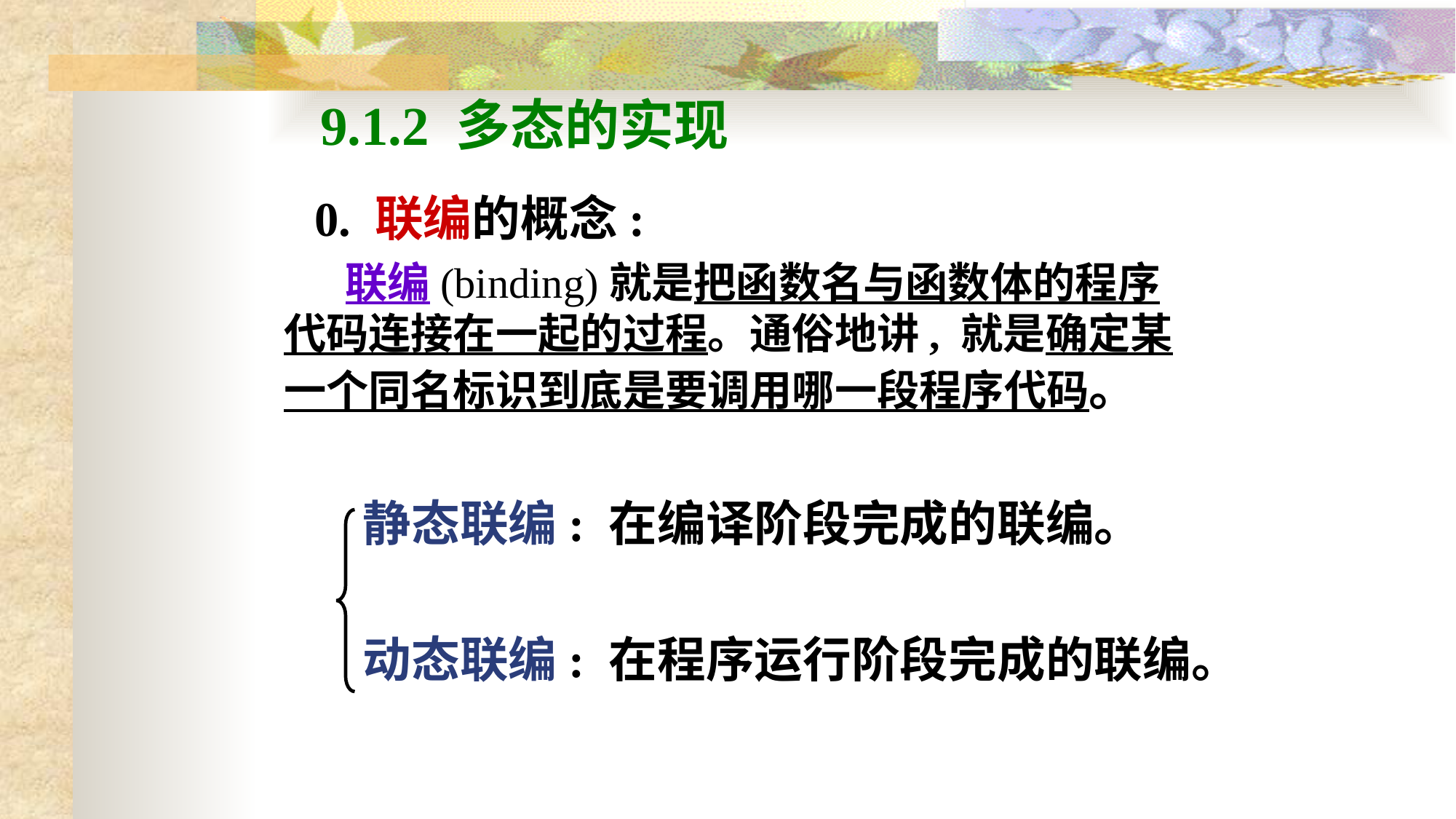

# 9.1.2 多态的实现
       0. 联编的概念:
           联编(binding)就是把函数名与函数体的程序代码连接在一起的过程。通俗地讲, 就是确定某一个同名标识到底是要调用哪一段程序代码。

           静态联编: 在编译阶段完成的联编。

           动态联编: 在程序运行阶段完成的联编。